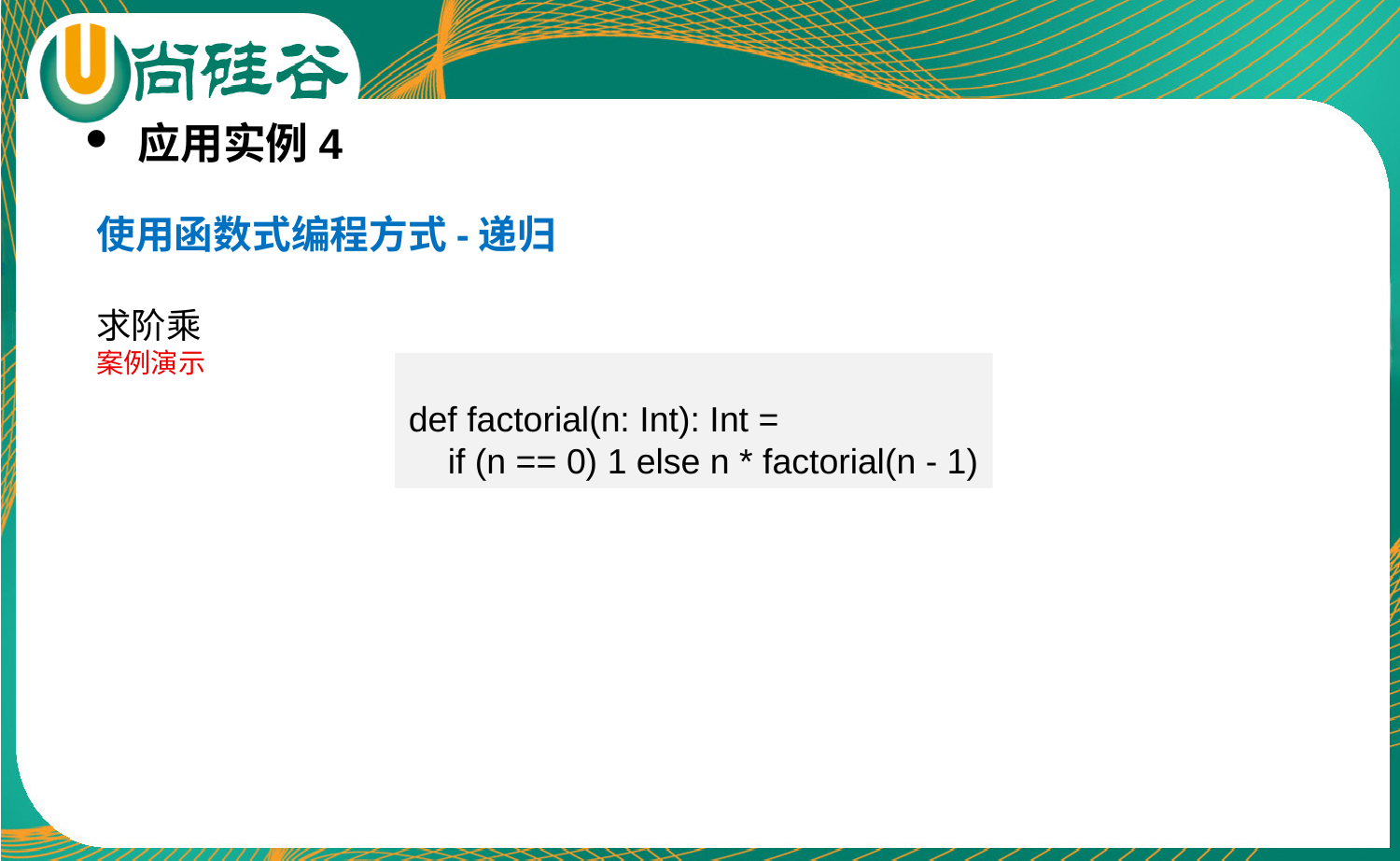

应用实例4

使用函数式编程方式-递归

求阶乘
案例演示

def factorial(n: Int): Int =
    if (n == 0) 1 else n * factorial(n - 1)